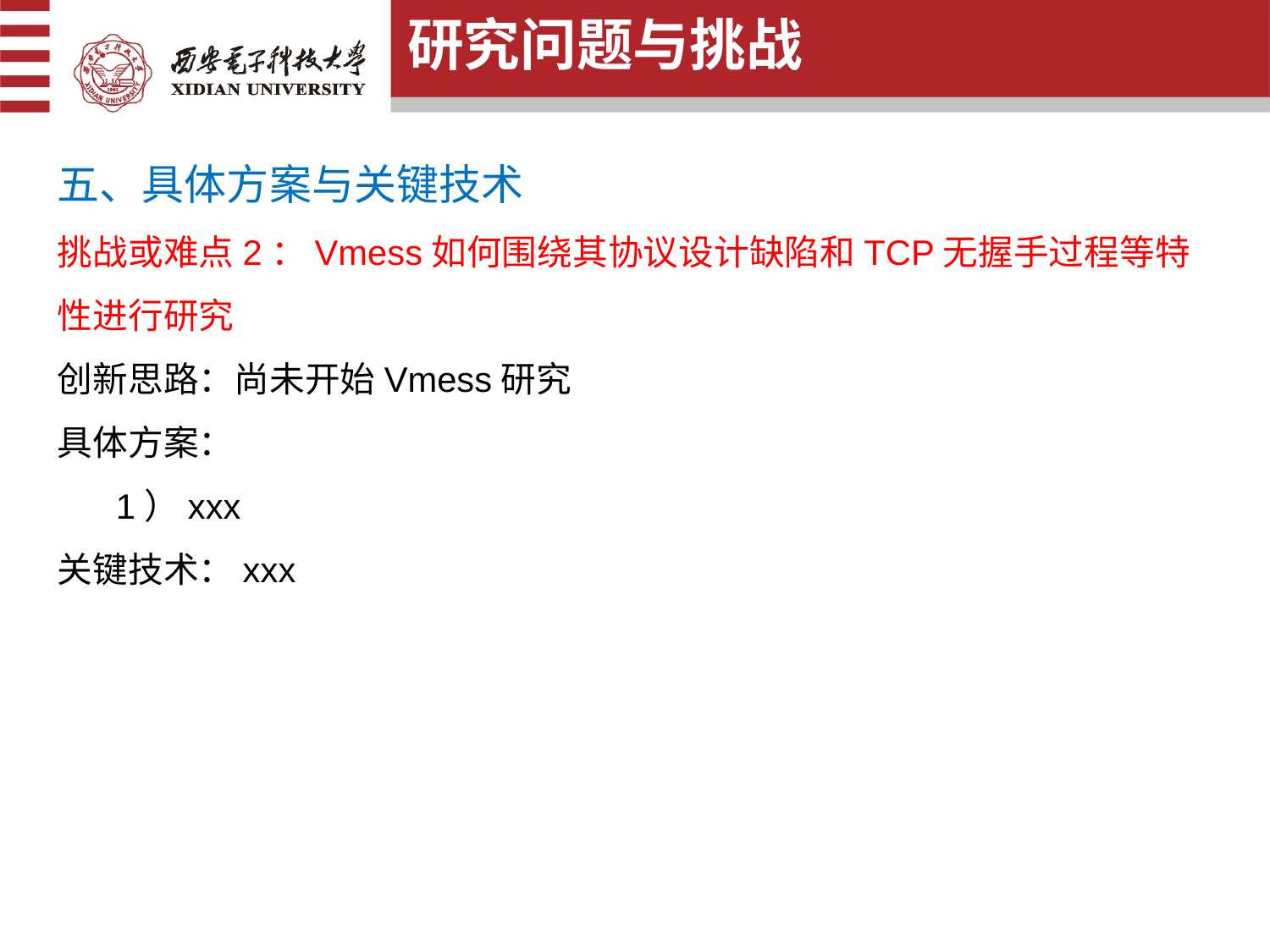

研究问题与挑战
五、具体方案与关键技术
挑战或难点2：Vmess如何围绕其协议设计缺陷和TCP无握手过程等特性进行研究
创新思路：尚未开始Vmess研究
具体方案：
      1）xxx
关键技术：xxx